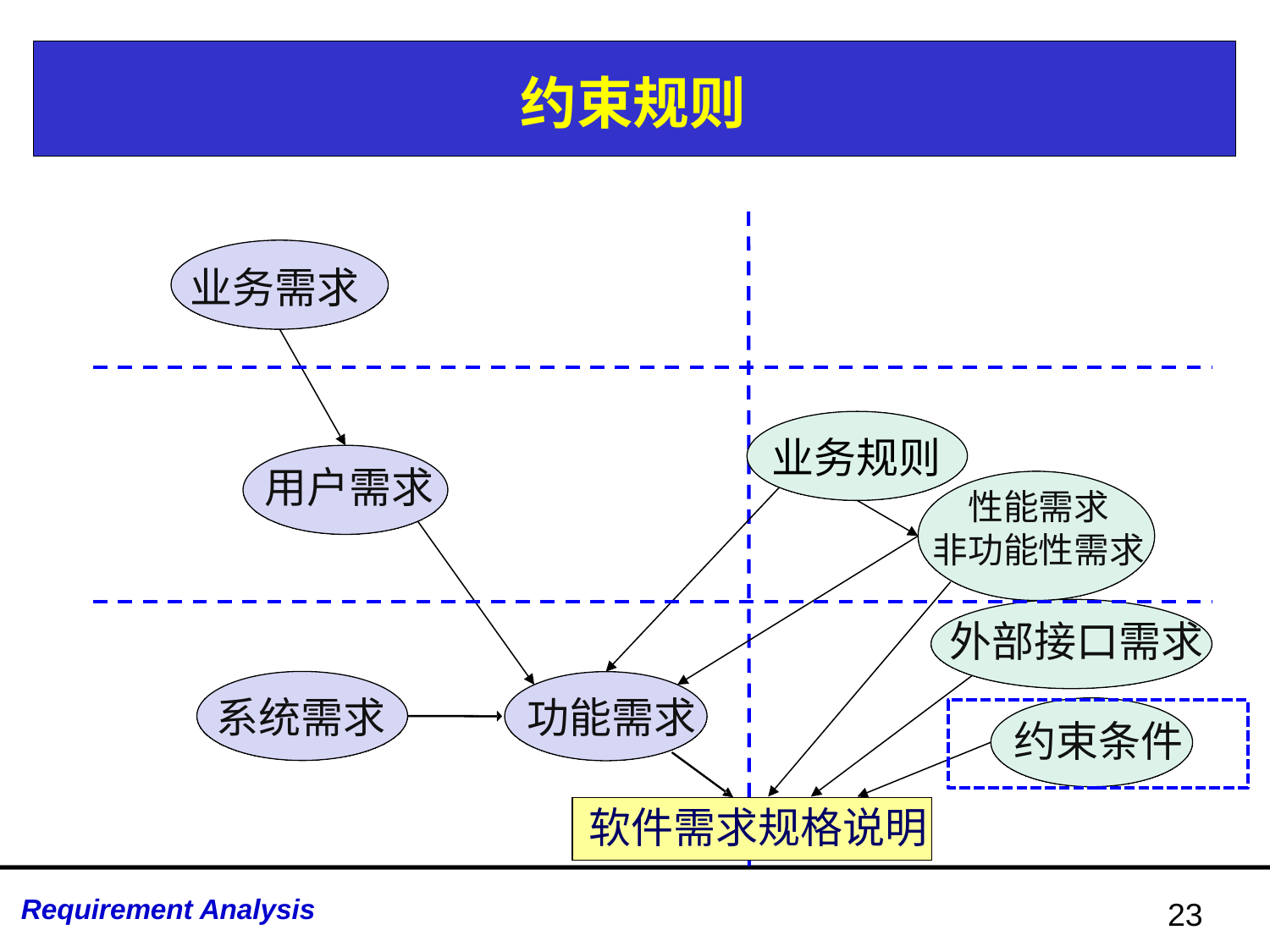

# 约束规则

   业务需求

业务规则

用户需求

性能需求
非功能性需求

外部接口需求

系统需求
功能需求

约束条件

软件需求规格说明
23